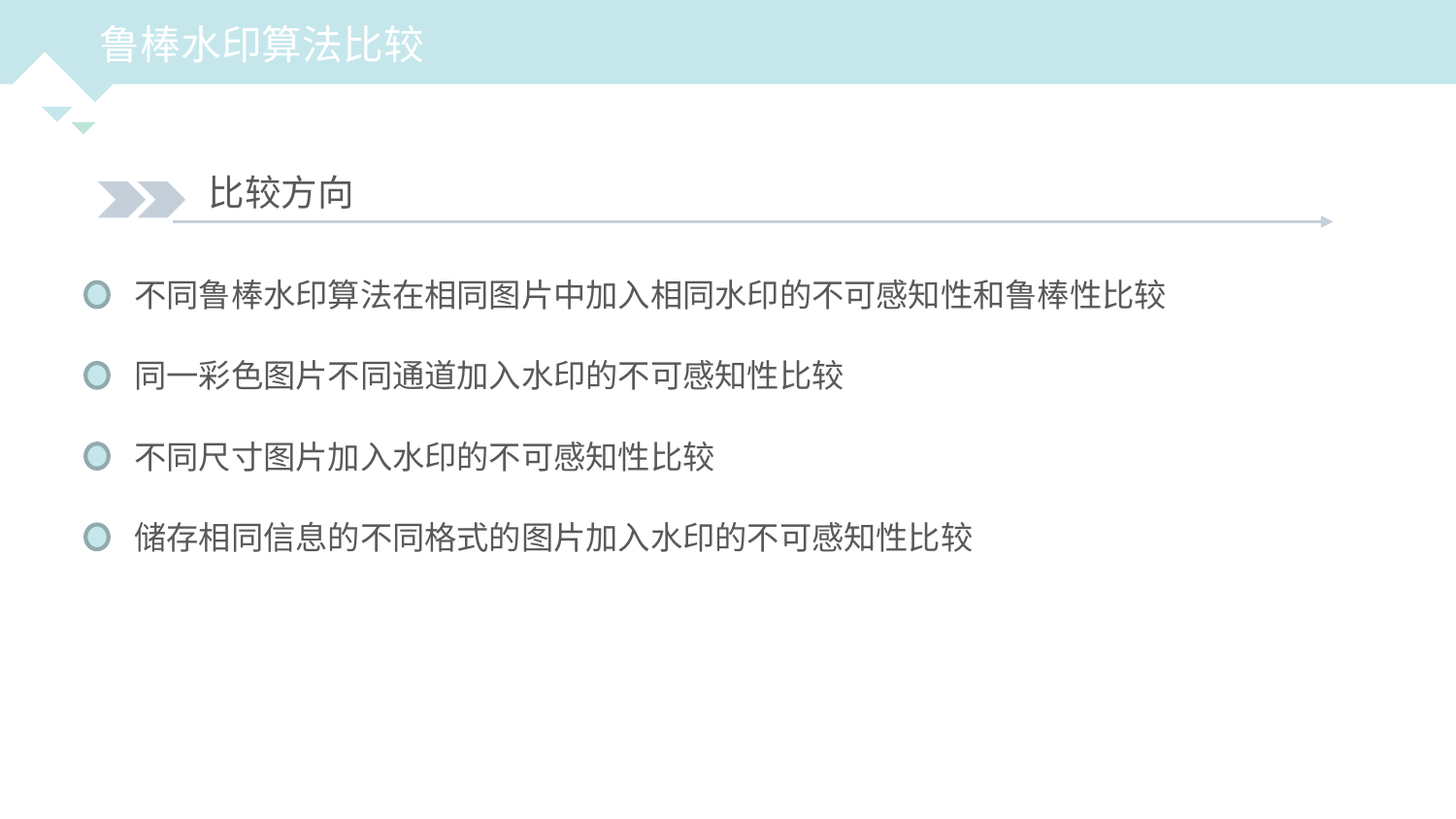

鲁棒水印算法比较
比较方向

不同鲁棒水印算法在相同图片中加入相同水印的不可感知性和鲁棒性比较

同一彩色图片不同通道加入水印的不可感知性比较

不同尺寸图片加入水印的不可感知性比较

储存相同信息的不同格式的图片加入水印的不可感知性比较